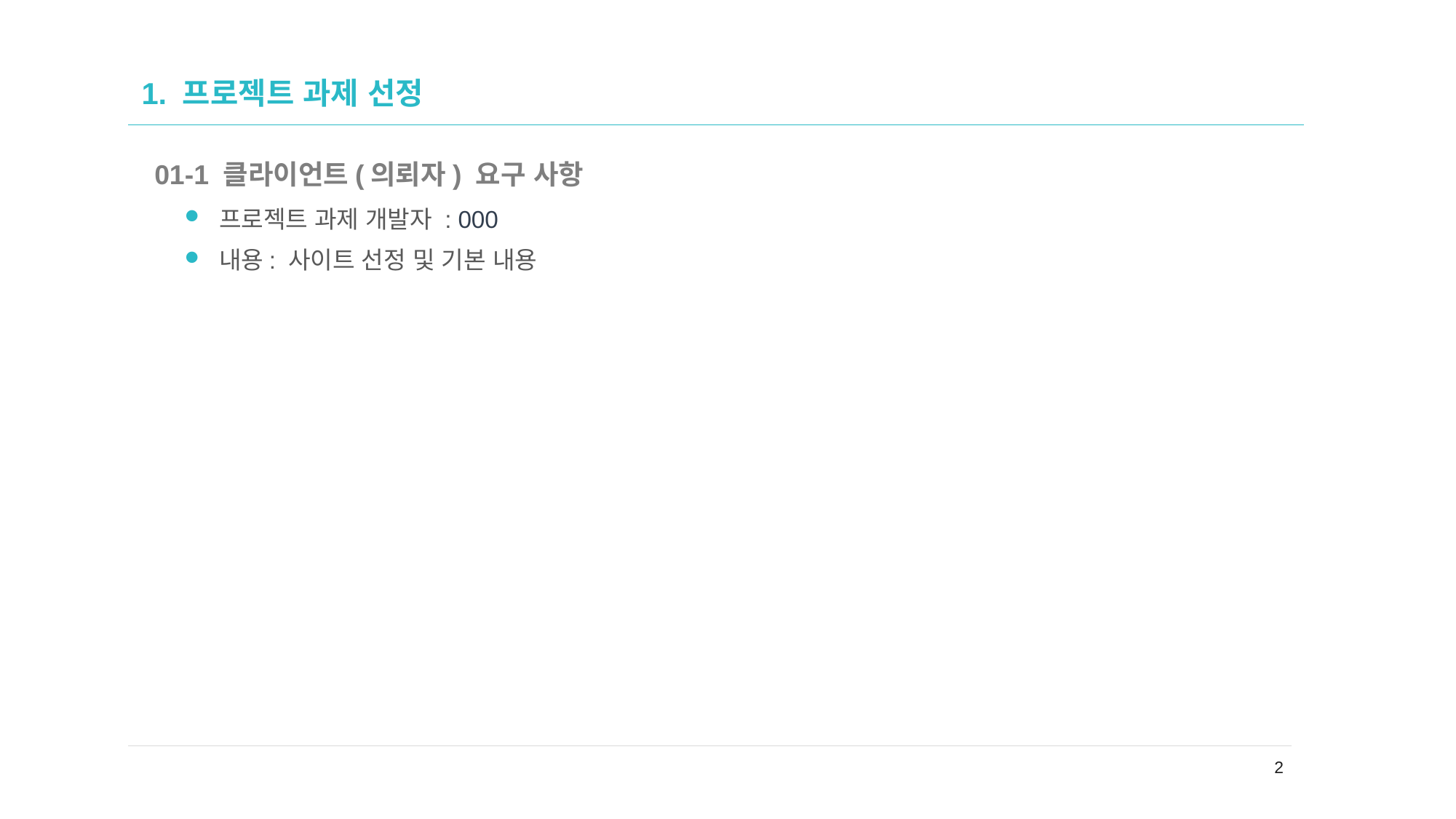

# 1. 프로젝트 과제 선정
01-1 클라이언트(의뢰자) 요구 사항
프로젝트 과제 개발자 : 000
내용: 사이트 선정 및 기본 내용
2